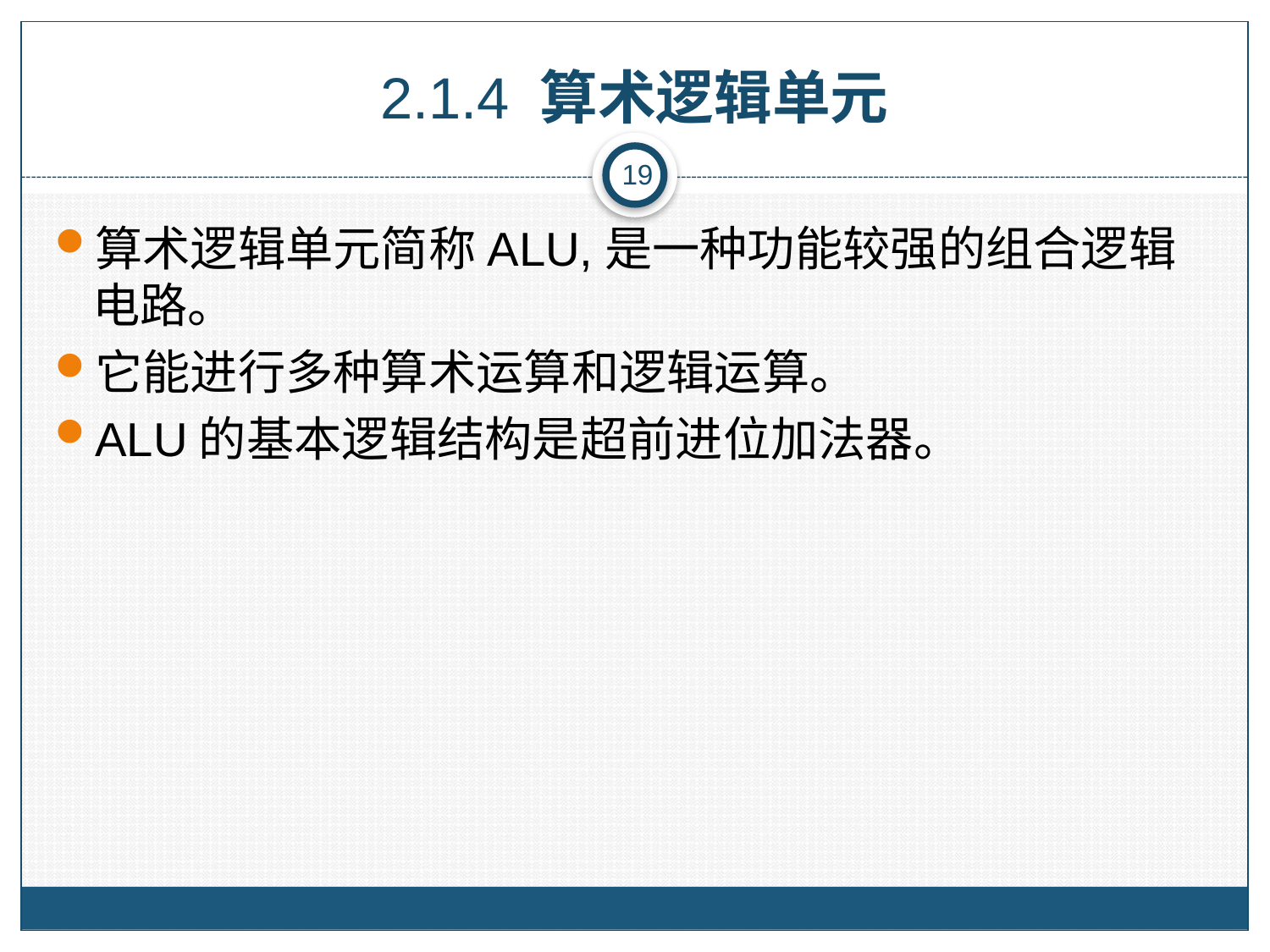

# 2.1.4 算术逻辑单元
19
算术逻辑单元简称ALU,是一种功能较强的组合逻辑电路。
它能进行多种算术运算和逻辑运算。
ALU的基本逻辑结构是超前进位加法器。